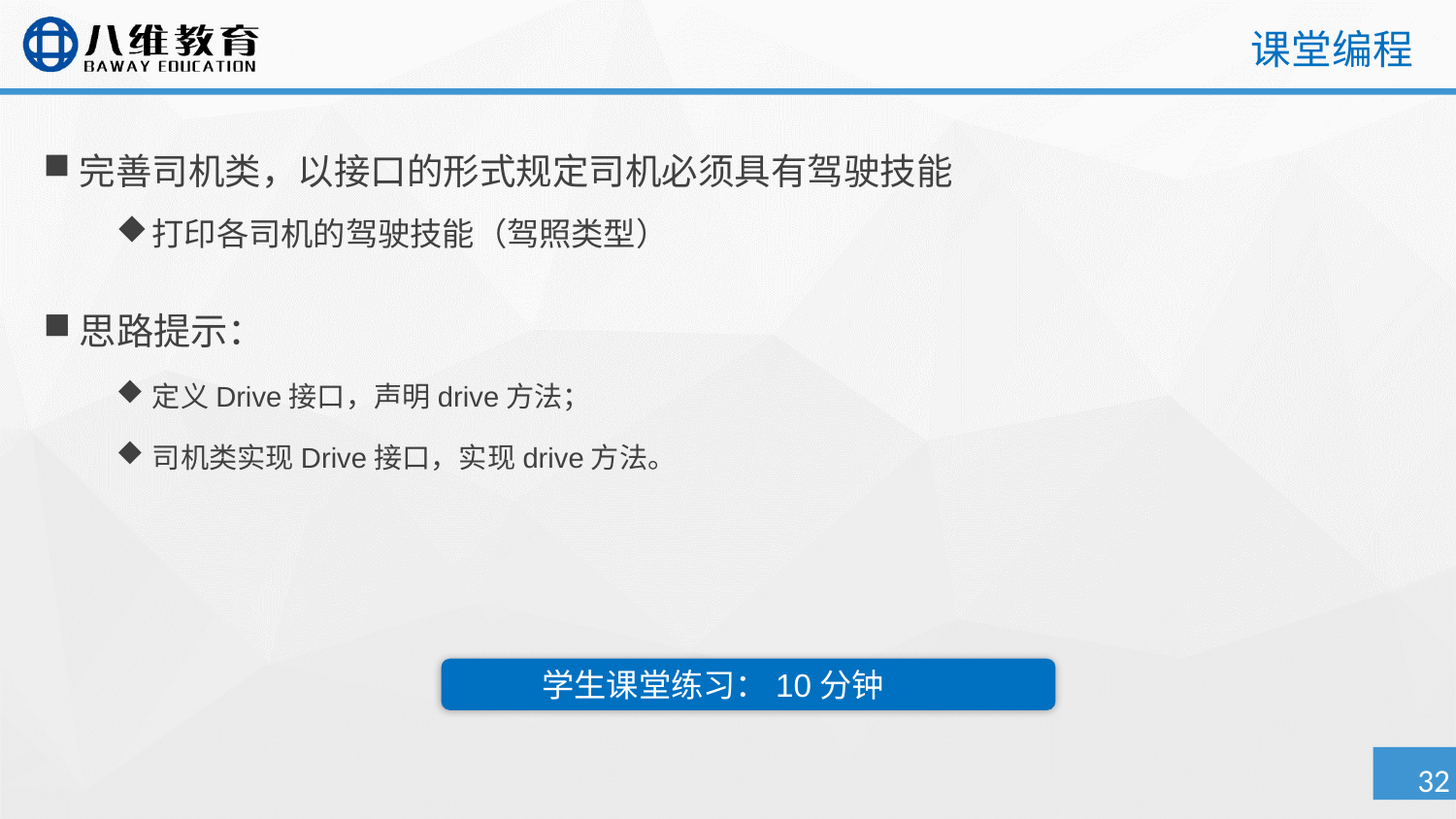

# 课堂编程
完善司机类，以接口的形式规定司机必须具有驾驶技能
打印各司机的驾驶技能（驾照类型）
思路提示：
定义Drive接口，声明drive方法；
司机类实现Drive接口，实现drive方法。
学生课堂练习：10分钟